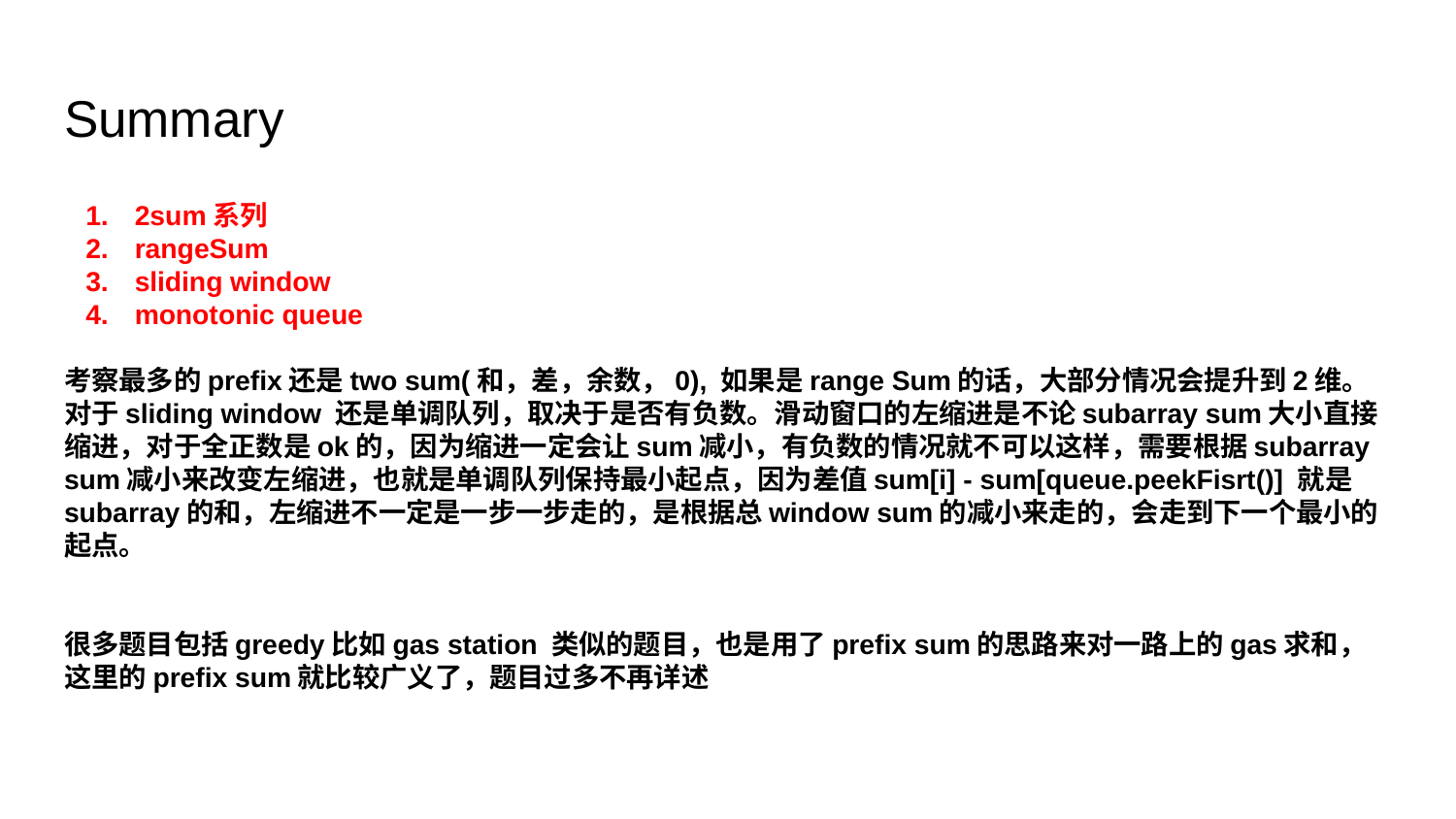

# Summary
2sum系列
rangeSum
sliding window
monotonic queue

考察最多的prefix还是two sum(和，差，余数，0), 如果是range Sum的话，大部分情况会提升到2维。
对于sliding window 还是单调队列，取决于是否有负数。滑动窗口的左缩进是不论subarray sum大小直接缩进，对于全正数是ok的，因为缩进一定会让sum减小，有负数的情况就不可以这样，需要根据subarray sum减小来改变左缩进，也就是单调队列保持最小起点，因为差值sum[i] - sum[queue.peekFisrt()] 就是subarray的和，左缩进不一定是一步一步走的，是根据总window sum的减小来走的，会走到下一个最小的起点。

很多题目包括greedy比如gas station 类似的题目，也是用了prefix sum的思路来对一路上的gas求和，这里的prefix sum就比较广义了，题目过多不再详述